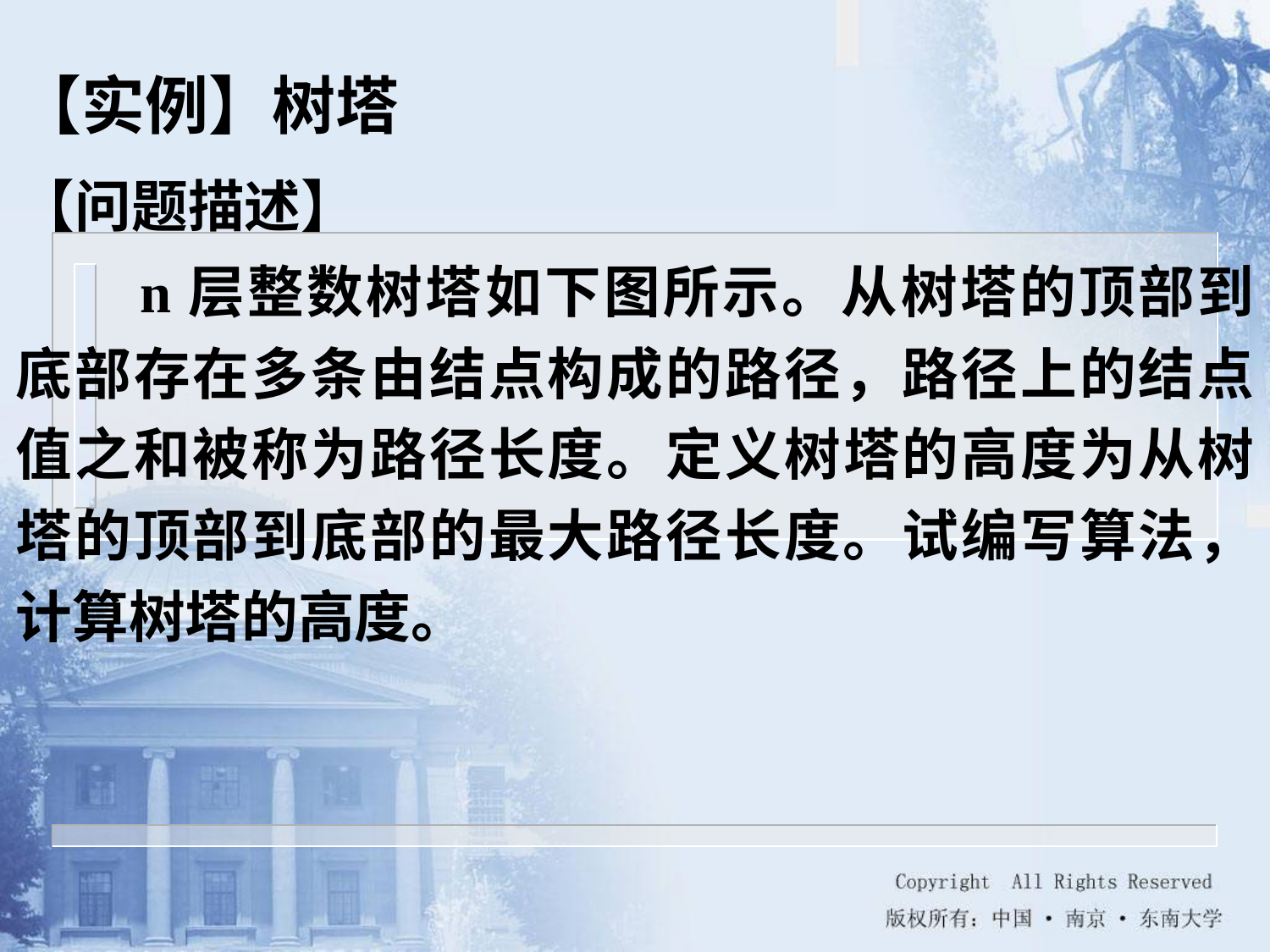

【实例】树塔
【问题描述】
n层整数树塔如下图所示。从树塔的顶部到底部存在多条由结点构成的路径，路径上的结点值之和被称为路径长度。定义树塔的高度为从树塔的顶部到底部的最大路径长度。试编写算法，计算树塔的高度。